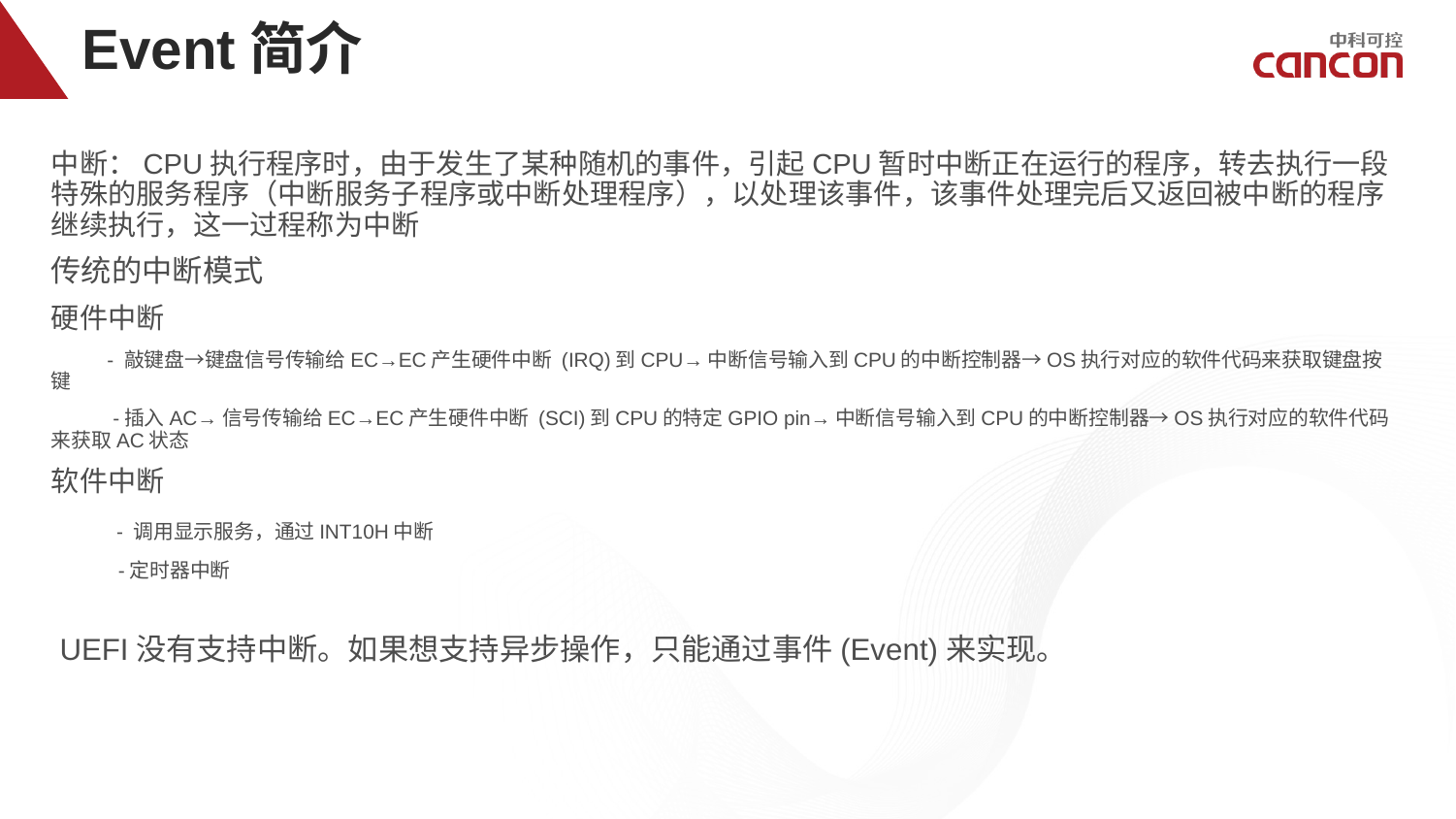

# Event简介
中断：CPU执行程序时，由于发生了某种随机的事件，引起CPU暂时中断正在运行的程序，转去执行一段特殊的服务程序（中断服务子程序或中断处理程序），以处理该事件，该事件处理完后又返回被中断的程序继续执行，这一过程称为中断
传统的中断模式
硬件中断
          - 敲键盘→键盘信号传输给EC→EC产生硬件中断 (IRQ)到CPU→中断信号输入到CPU的中断控制器→OS执行对应的软件代码来获取键盘按键
           -插入AC→信号传输给EC→EC产生硬件中断 (SCI)到CPU的特定GPIO pin→中断信号输入到CPU的中断控制器→OS执行对应的软件代码来获取AC状态
软件中断
        - 调用显示服务，通过INT10H中断
            -定时器中断

 UEFI没有支持中断。如果想支持异步操作，只能通过事件(Event)来实现。